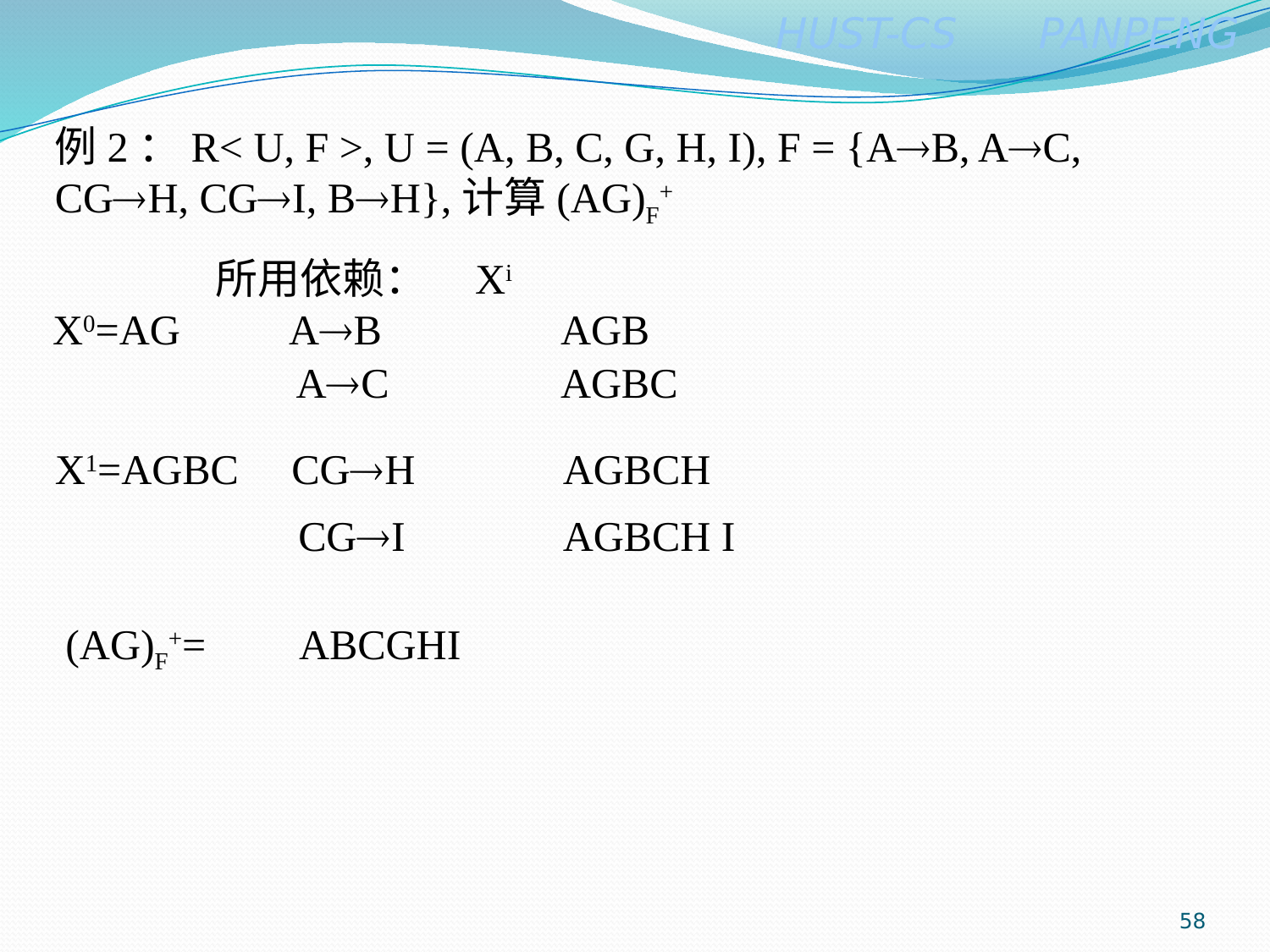

例2：R< U, F >, U = (A, B, C, G, H, I), F = {A→B, A→C, CG→H, CG→I, B→H},计算(AG)F+
                所用依赖：    Xi
X0=AG        A→B		AGB
	           A→C		AGBC
X1=AGBC     CG→H		AGBCH
                       CG→I		AGBCH I
(AG)F+=         ABCGHI
58